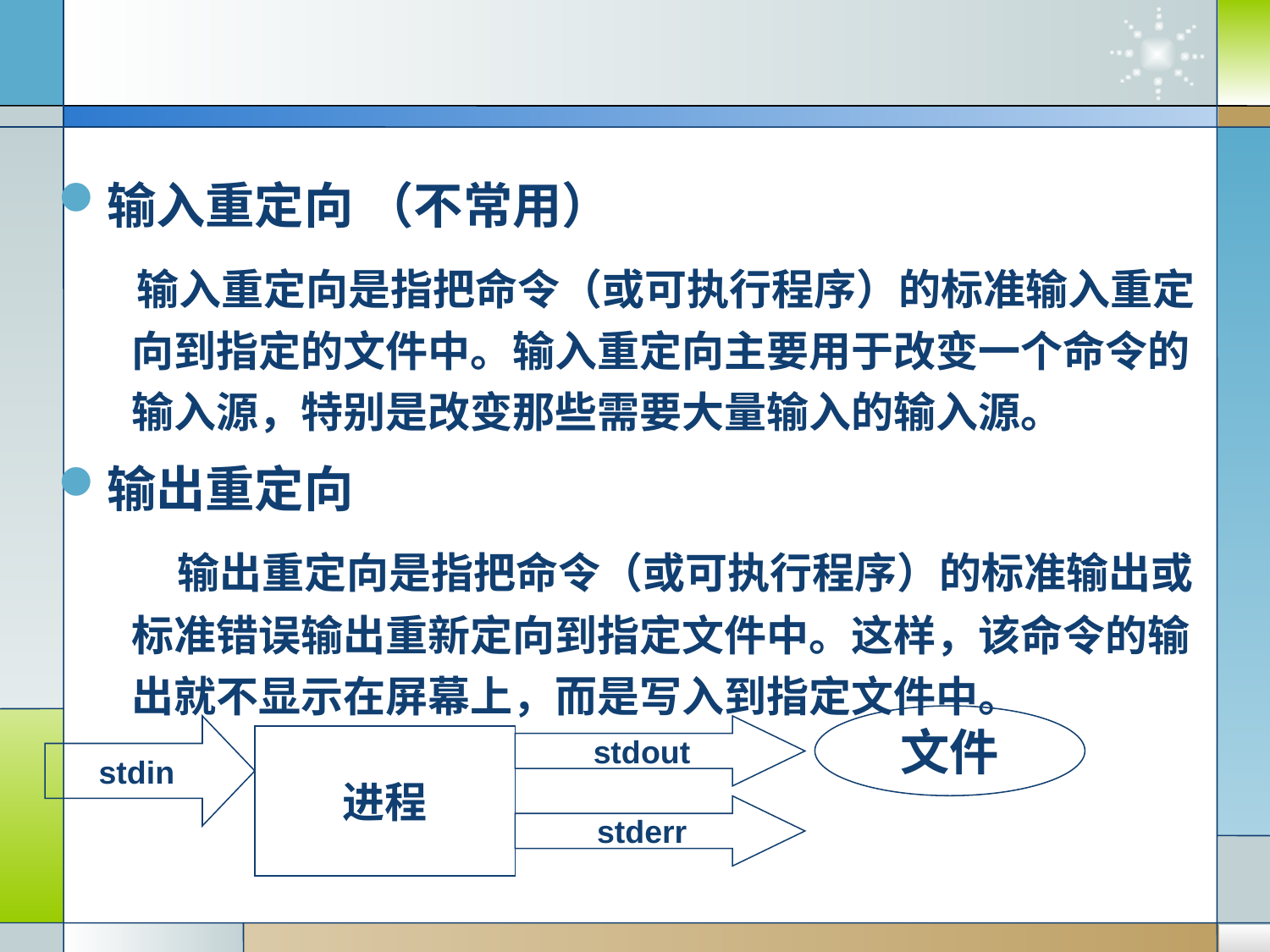

输入重定向 （不常用）
      输入重定向是指把命令（或可执行程序）的标准输入重定向到指定的文件中。输入重定向主要用于改变一个命令的输入源，特别是改变那些需要大量输入的输入源。
输出重定向
	   输出重定向是指把命令（或可执行程序）的标准输出或标准错误输出重新定向到指定文件中。这样，该命令的输出就不显示在屏幕上，而是写入到指定文件中。

文件
stdin
stdout
进程
stderr
88